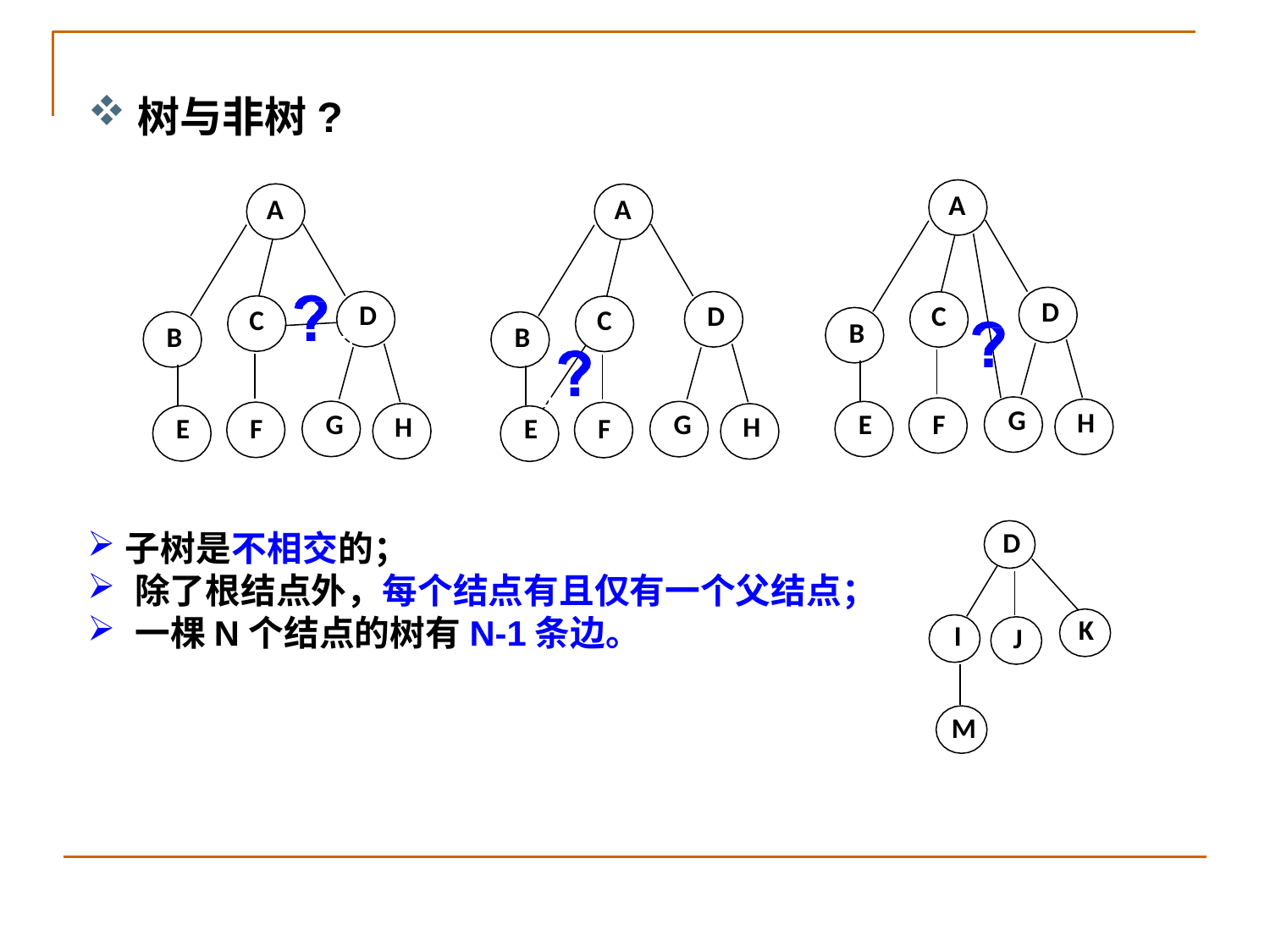

树与非树?

A
A
A

D

D

D
C
C
C

B

B
B

G

H

G
E
F
G

H
H
E
F
E
F

D
子树是不相交的；
除了根结点外，每个结点有且仅有一个父结点；
一棵N个结点的树有N-1条边。

K

I

J

M